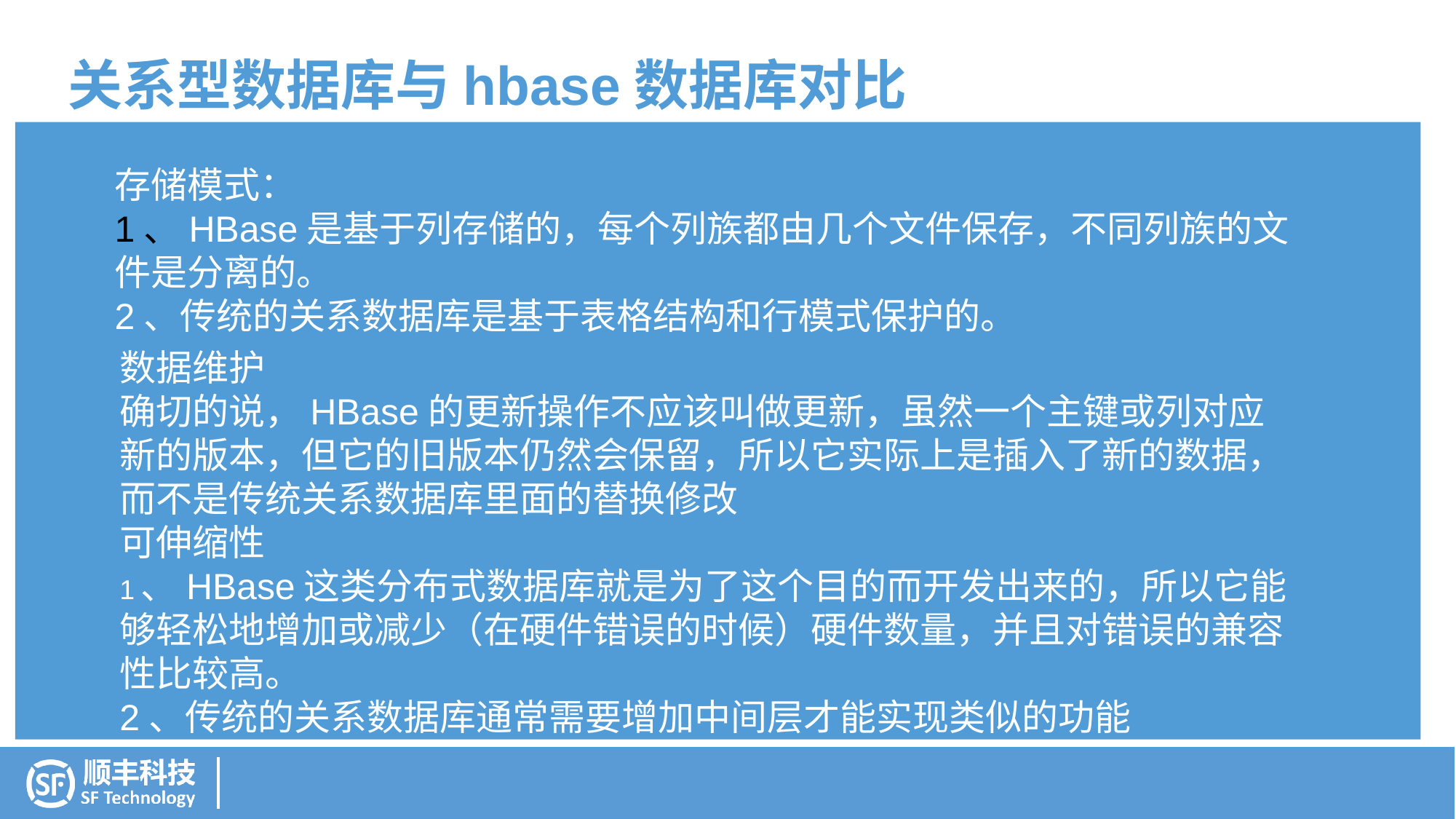

关系型数据库与hbase数据库对比

存储模式：
1、HBase是基于列存储的，每个列族都由几个文件保存，不同列族的文件是分离的。
2、传统的关系数据库是基于表格结构和行模式保护的。
数据维护
确切的说，HBase的更新操作不应该叫做更新，虽然一个主键或列对应新的版本，但它的旧版本仍然会保留，所以它实际上是插入了新的数据，而不是传统关系数据库里面的替换修改
可伸缩性
1、HBase这类分布式数据库就是为了这个目的而开发出来的，所以它能够轻松地增加或减少（在硬件错误的时候）硬件数量，并且对错误的兼容性比较高。
2、传统的关系数据库通常需要增加中间层才能实现类似的功能